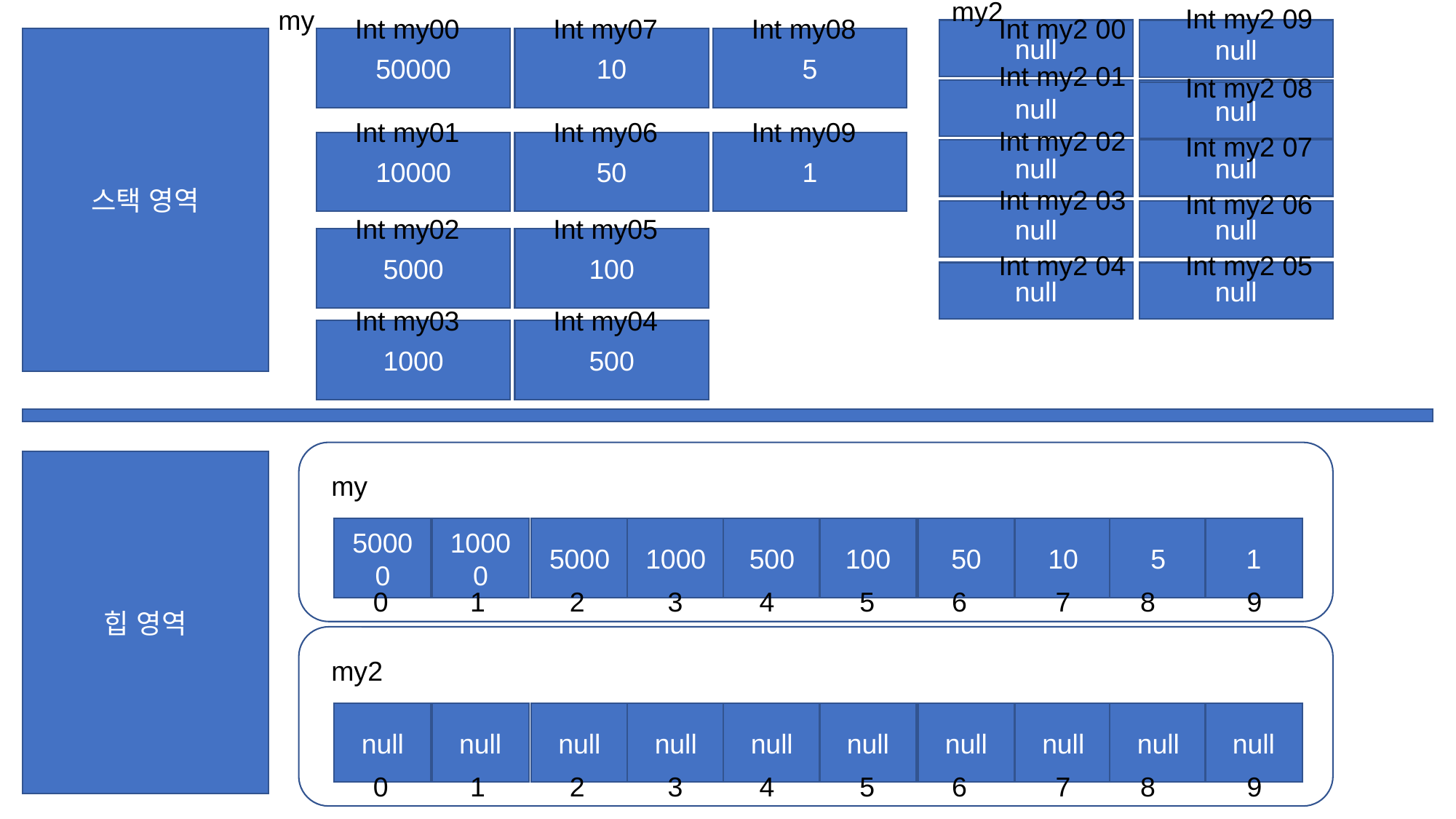

my2
Int my2 09
my
Int my00
Int my07
Int my08
Int my2 00
null
null
null
스택 영역
50000
10
5
Int my2 01
Int my2 08
null
null
null
Int my01
Int my06
Int my09
Int my2 02
Int my2 07
10000
50
1
null
null
null
Int my2 03
Int my2 06
null
null
Int my02
Int my05
5000
100
Int my2 04
Int my2 05
null
null
Int my03
Int my04
1000
500

힙 영역
my
50000
10000
5000
1000
500
100
50
10
5
1
0
1
2
3
4
5
6
7
8
9

my2
null
null
null
null
null
null
null
null
null
null
0
1
2
3
4
5
6
7
8
9